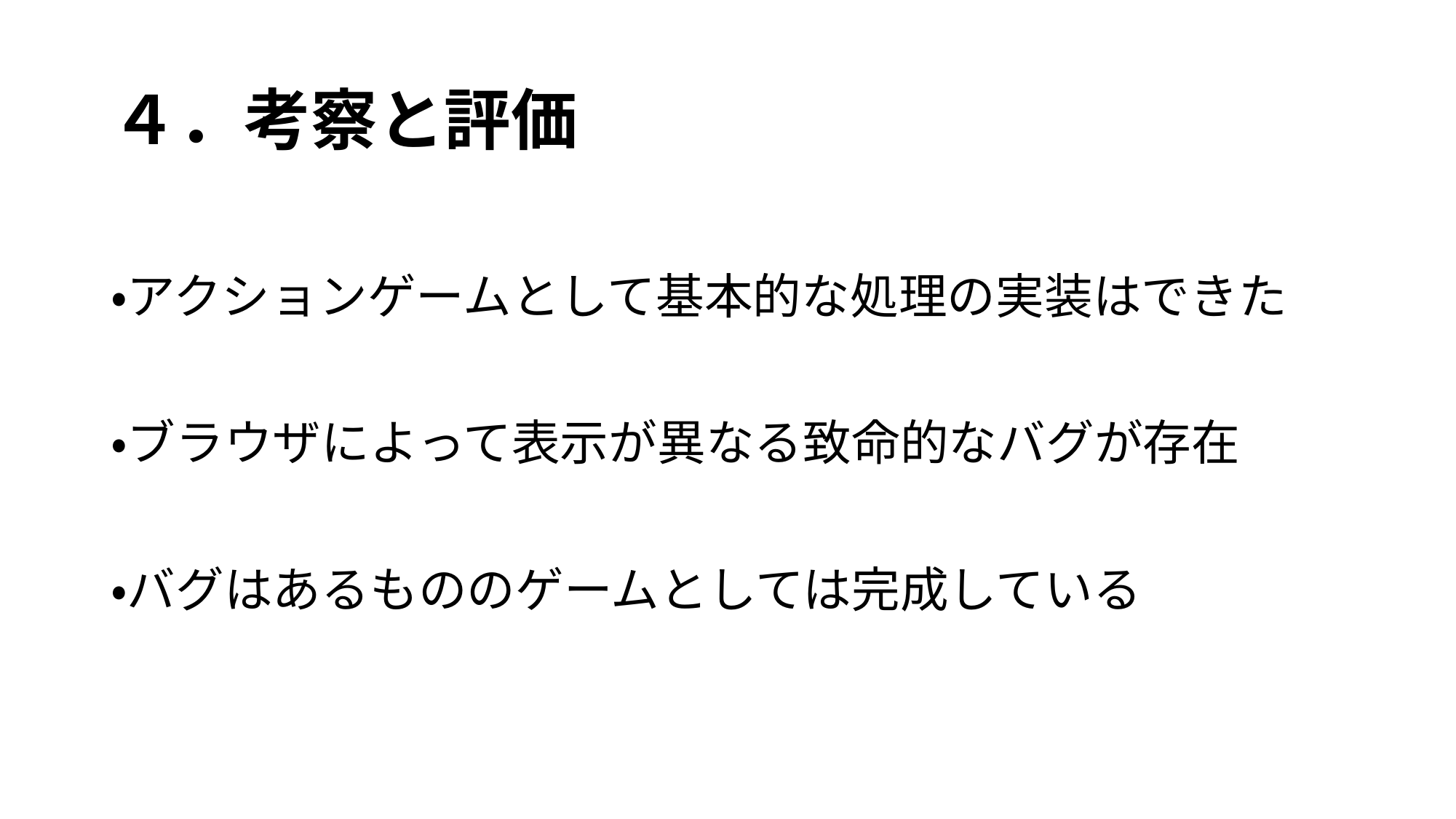

# ４．考察と評価
・アクションゲームとして基本的な処理の実装はできた
・ブラウザによって表示が異なる致命的なバグが存在
・バグはあるもののゲームとしては完成している